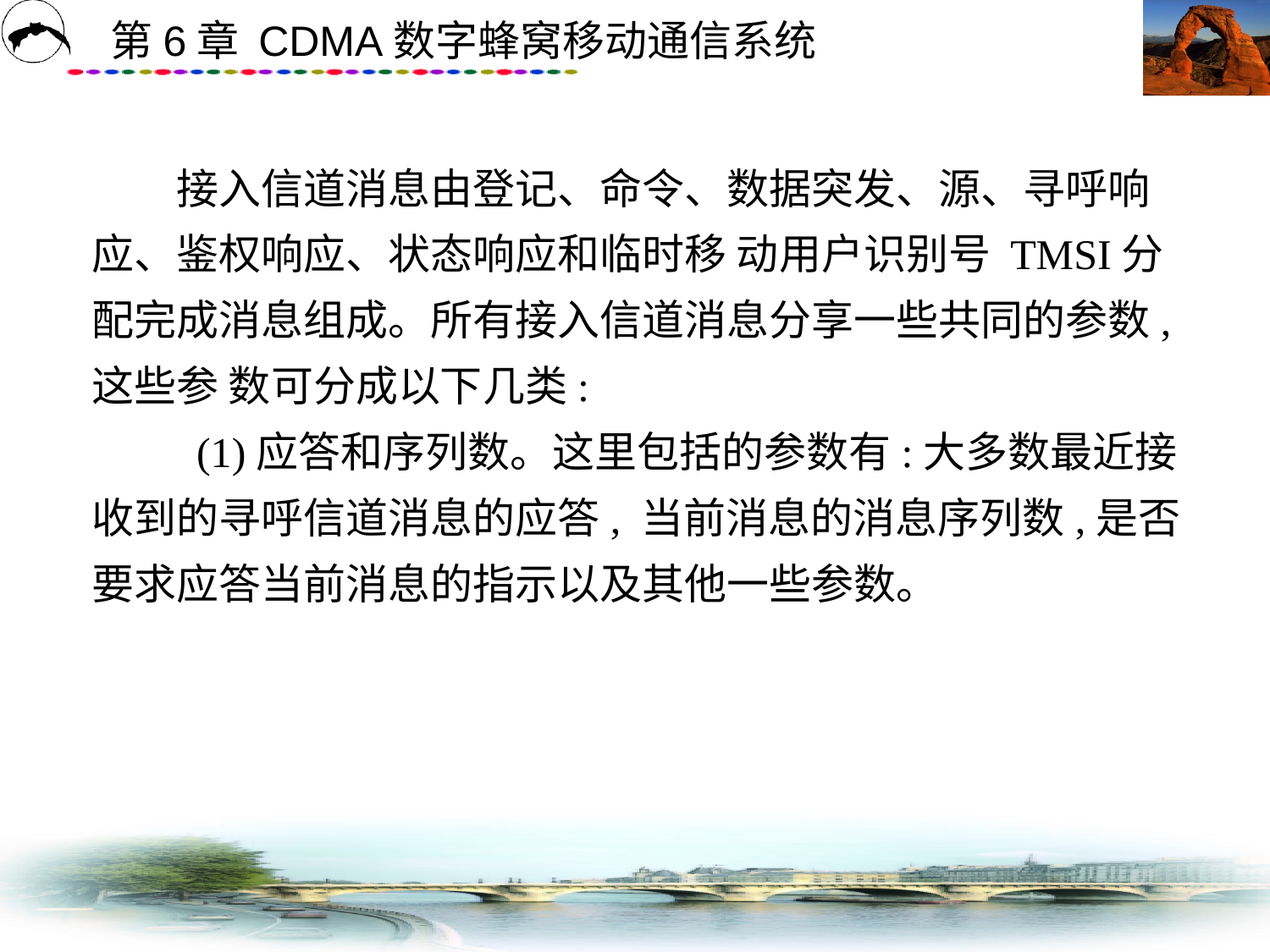

# 接入信道消息由登记、命令、数据突发、源、寻呼响应、鉴权响应、状态响应和临时移 动用户识别号 TMSI分配完成消息组成。所有接入信道消息分享一些共同的参数,这些参 数可分成以下几类: 　　 (1)应答和序列数。这里包括的参数有:大多数最近接收到的寻呼信道消息的应答, 当前消息的消息序列数,是否要求应答当前消息的指示以及其他一些参数。